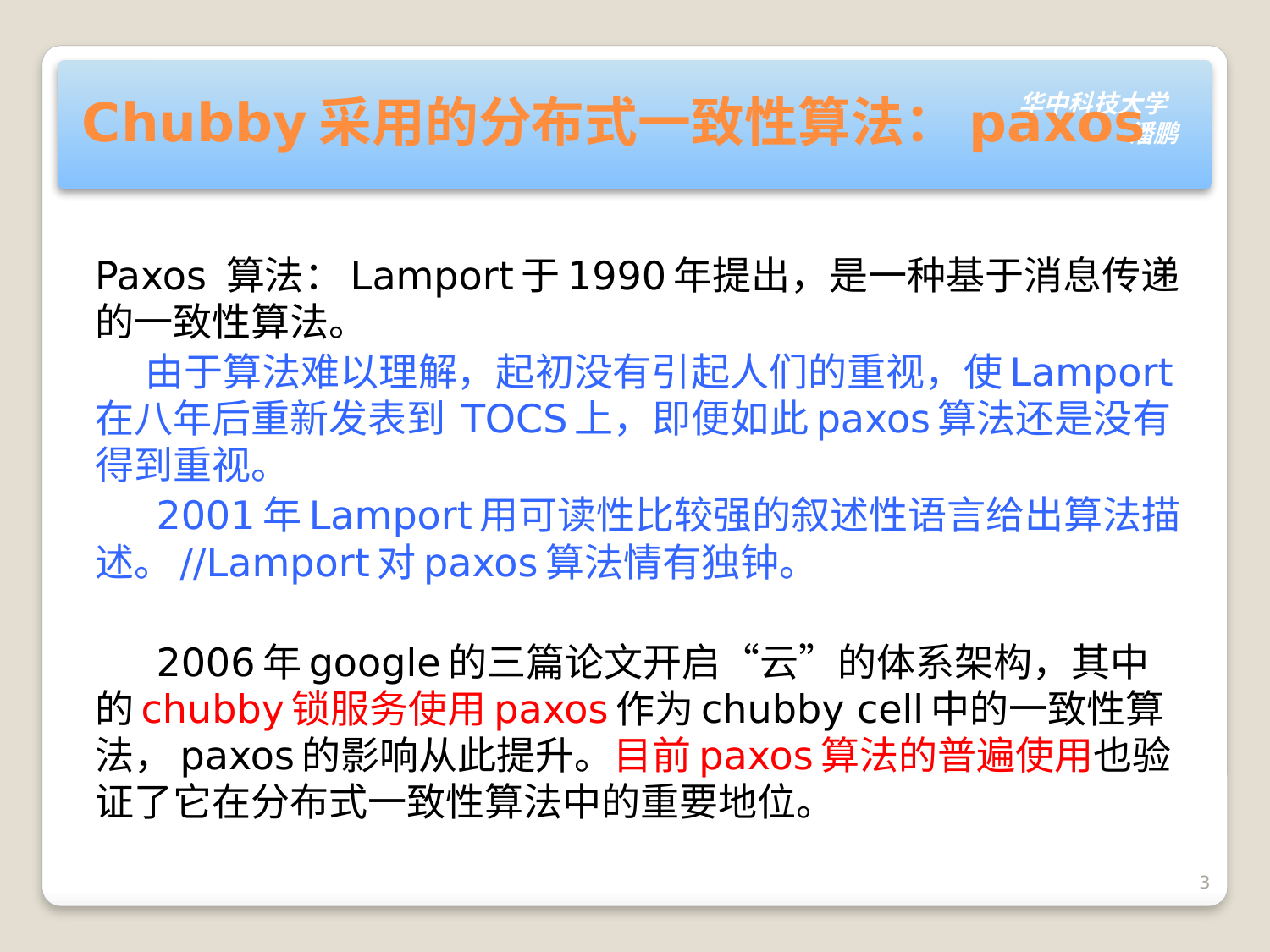

# Chubby采用的分布式一致性算法：paxos
Paxos 算法：Lamport于1990年提出，是一种基于消息传递的一致性算法。
     由于算法难以理解，起初没有引起人们的重视，使Lamport在八年后重新发表到 TOCS上，即便如此paxos算法还是没有得到重视。
     2001年Lamport用可读性比较强的叙述性语言给出算法描述。//Lamport对paxos算法情有独钟。

     2006年google的三篇论文开启“云”的体系架构，其中的chubby锁服务使用paxos作为chubby cell中的一致性算法，paxos的影响从此提升。目前paxos算法的普遍使用也验证了它在分布式一致性算法中的重要地位。
3